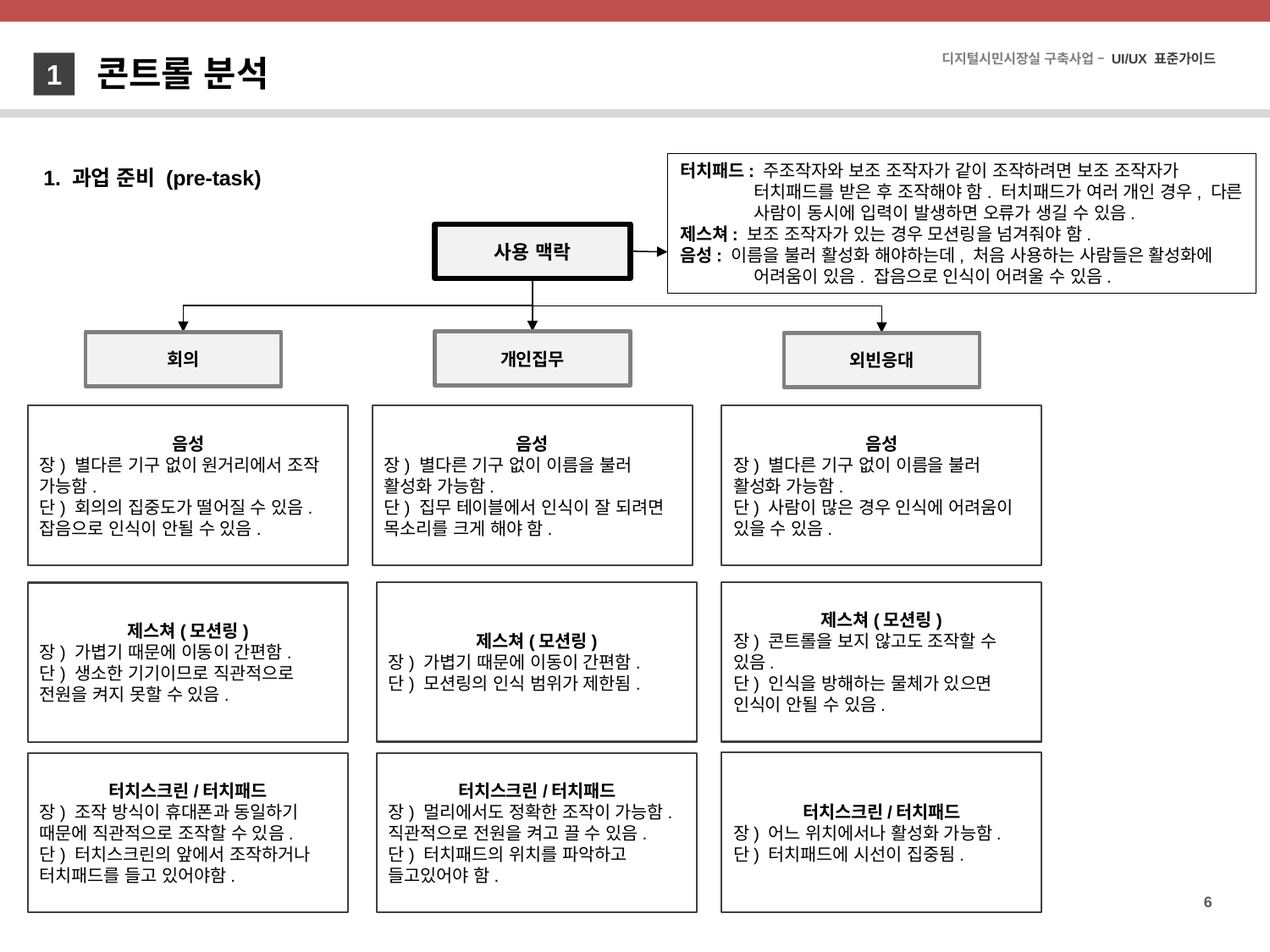

콘트롤 분석
1
1. 과업 준비 (pre-task)
터치패드: 주조작자와 보조 조작자가 같이 조작하려면 보조 조작자가 터치패드를 받은 후 조작해야 함. 터치패드가 여러 개인 경우, 다른 사람이 동시에 입력이 발생하면 오류가 생길 수 있음.
제스쳐: 보조 조작자가 있는 경우 모션링을 넘겨줘야 함.
음성: 이름을 불러 활성화 해야하는데, 처음 사용하는 사람들은 활성화에 어려움이 있음. 잡음으로 인식이 어려울 수 있음.
사용 맥락
개인집무
회의
외빈응대
음성
장) 별다른 기구 없이 원거리에서 조작 가능함.
단) 회의의 집중도가 떨어질 수 있음. 잡음으로 인식이 안될 수 있음.
음성
장) 별다른 기구 없이 이름을 불러 활성화 가능함.
단) 집무 테이블에서 인식이 잘 되려면 목소리를 크게 해야 함.
음성
장) 별다른 기구 없이 이름을 불러 활성화 가능함.
단) 사람이 많은 경우 인식에 어려움이 있을 수 있음.
제스쳐(모션링)
장) 가볍기 때문에 이동이 간편함.
단) 모션링의 인식 범위가 제한됨.
제스쳐(모션링)
장) 콘트롤을 보지 않고도 조작할 수 있음.
단) 인식을 방해하는 물체가 있으면 인식이 안될 수 있음.
제스쳐(모션링)
장) 가볍기 때문에 이동이 간편함.
단) 생소한 기기이므로 직관적으로 전원을 켜지 못할 수 있음.
터치스크린/터치패드
장) 어느 위치에서나 활성화 가능함.
단) 터치패드에 시선이 집중됨.
터치스크린/터치패드
장) 조작 방식이 휴대폰과 동일하기 때문에 직관적으로 조작할 수 있음.
단) 터치스크린의 앞에서 조작하거나 터치패드를 들고 있어야함.
터치스크린/터치패드
장) 멀리에서도 정확한 조작이 가능함. 직관적으로 전원을 켜고 끌 수 있음.
단) 터치패드의 위치를 파악하고 들고있어야 함.